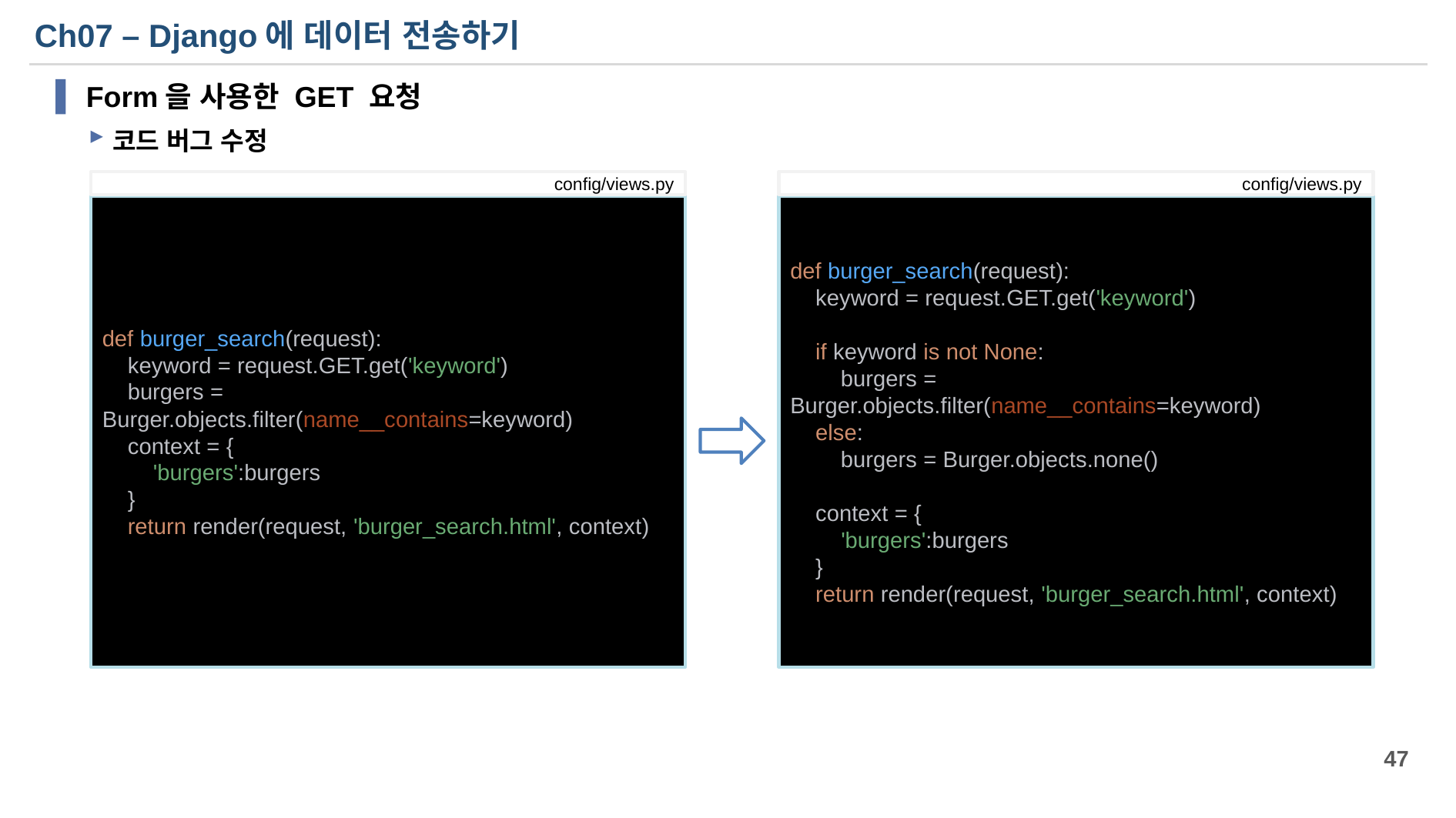

# Ch07 – Django에 데이터 전송하기
Form을 사용한 GET 요청
코드 버그 수정

config/views.py
config/views.py
def burger_search(request):
    keyword = request.GET.get('keyword')
    burgers = Burger.objects.filter(name__contains=keyword)
    context = {
        'burgers':burgers
    }
    return render(request, 'burger_search.html', context)
def burger_search(request):
    keyword = request.GET.get('keyword')
    if keyword is not None:
        burgers = Burger.objects.filter(name__contains=keyword)
    else:
        burgers = Burger.objects.none()
    context = {
        'burgers':burgers
    }
    return render(request, 'burger_search.html', context)

47